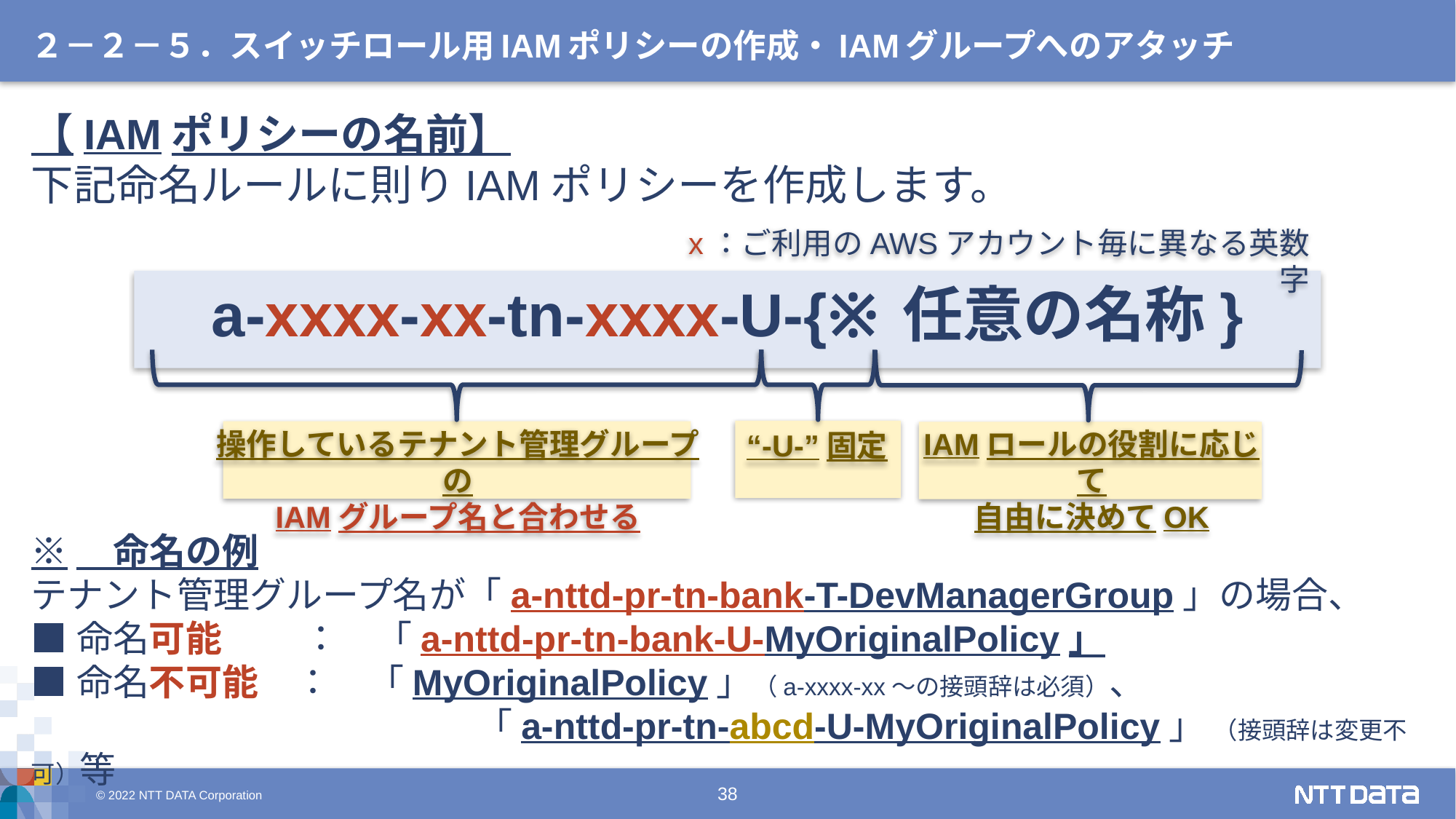

２－２－５．スイッチロール用IAMポリシーの作成・IAMグループへのアタッチ

【IAMポリシーの名前】
下記命名ルールに則りIAMポリシーを作成します。

x：ご利用のAWSアカウント毎に異なる英数字
a-xxxx-xx-tn-xxxx-U-{※任意の名称}

操作しているテナント管理グループの
IAMグループ名と合わせる
IAMロールの役割に応じて
自由に決めてOK

“-U-”固定

※　命名の例
テナント管理グループ名が「a-nttd-pr-tn-bank-T-DevManagerGroup」の場合、
■命名可能　 　：　「a-nttd-pr-tn-bank-U-MyOriginalPolicy」
■命名不可能　：　「MyOriginalPolicy」（a-xxxx-xx～の接頭辞は必須）、
　　　 　　　　　　　　　「a-nttd-pr-tn-abcd-U-MyOriginalPolicy」 （接頭辞は変更不可）等